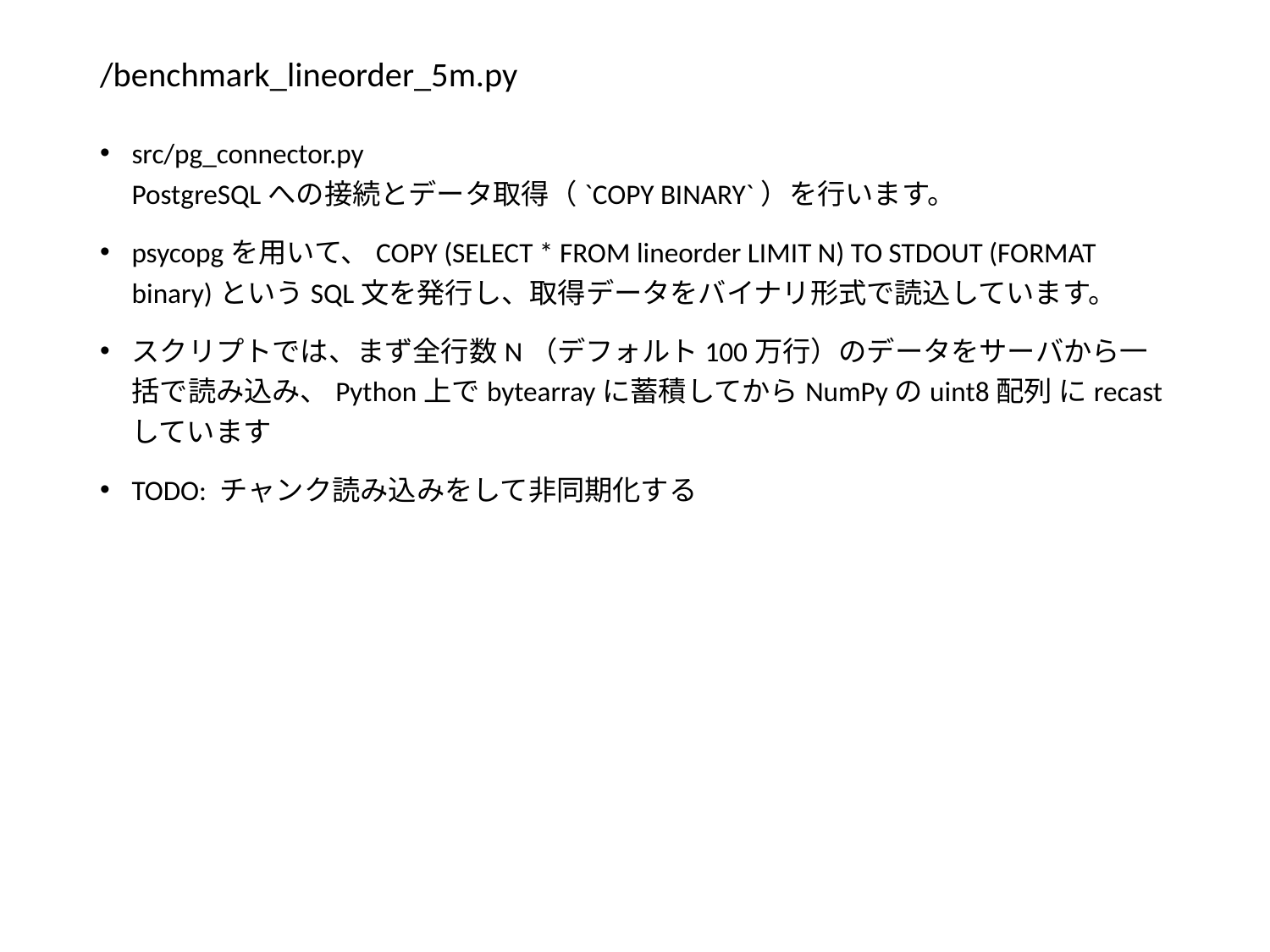

# /benchmark_lineorder_5m.py
src/pg_connector.py
PostgreSQLへの接続とデータ取得（`COPY BINARY`）を行います。
psycopgを用いて、COPY (SELECT * FROM lineorder LIMIT N) TO STDOUT (FORMAT binary)というSQL文を発行し、取得データをバイナリ形式で読込しています。
スクリプトでは、まず全行数N（デフォルト100万行）のデータをサーバから一括で読み込み、Python上でbytearrayに蓄積してからNumPyのuint8配列 にrecastしています
TODO: チャンク読み込みをして非同期化する